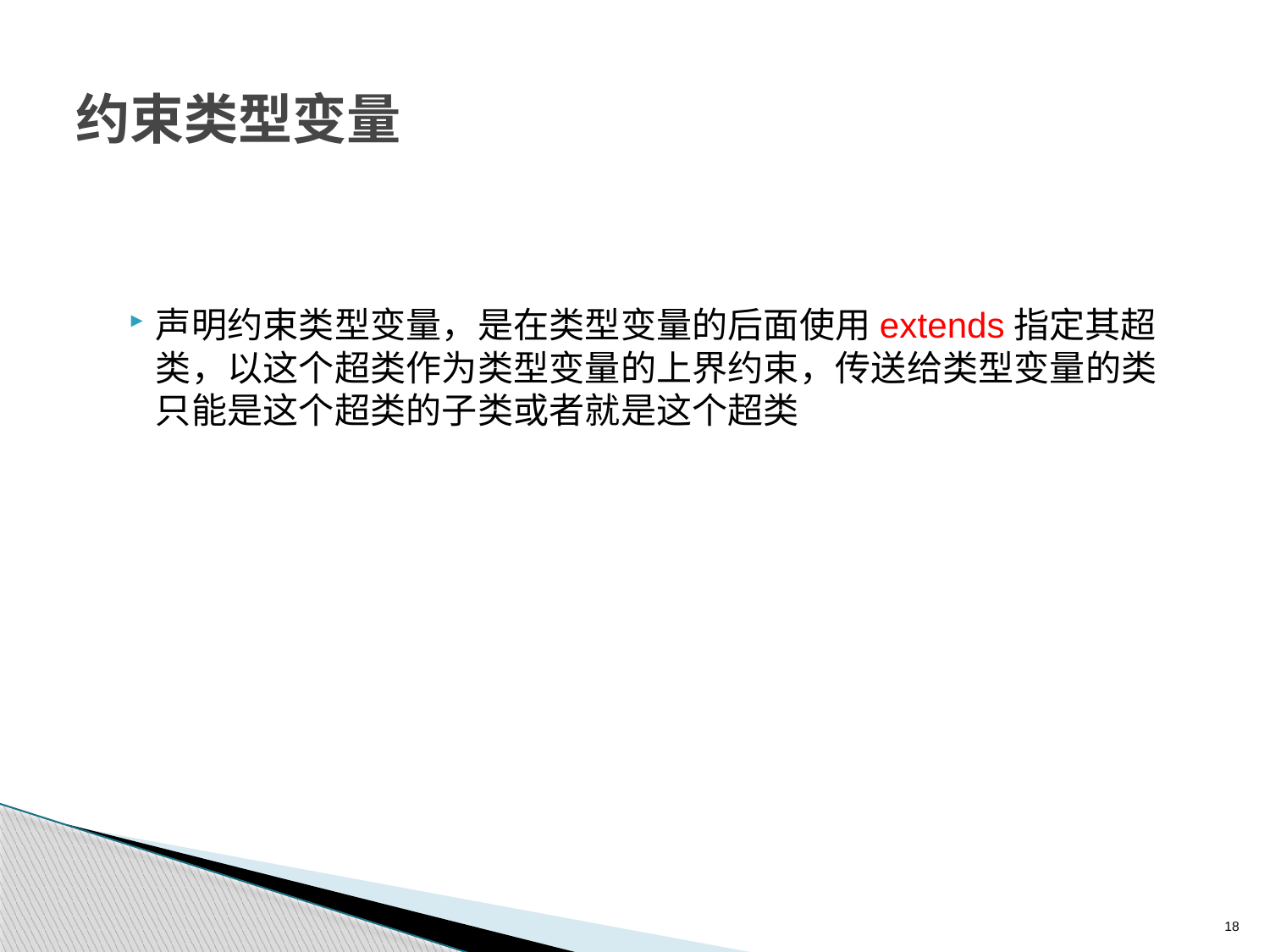

# 约束类型变量
声明约束类型变量，是在类型变量的后面使用extends指定其超类，以这个超类作为类型变量的上界约束，传送给类型变量的类只能是这个超类的子类或者就是这个超类
18